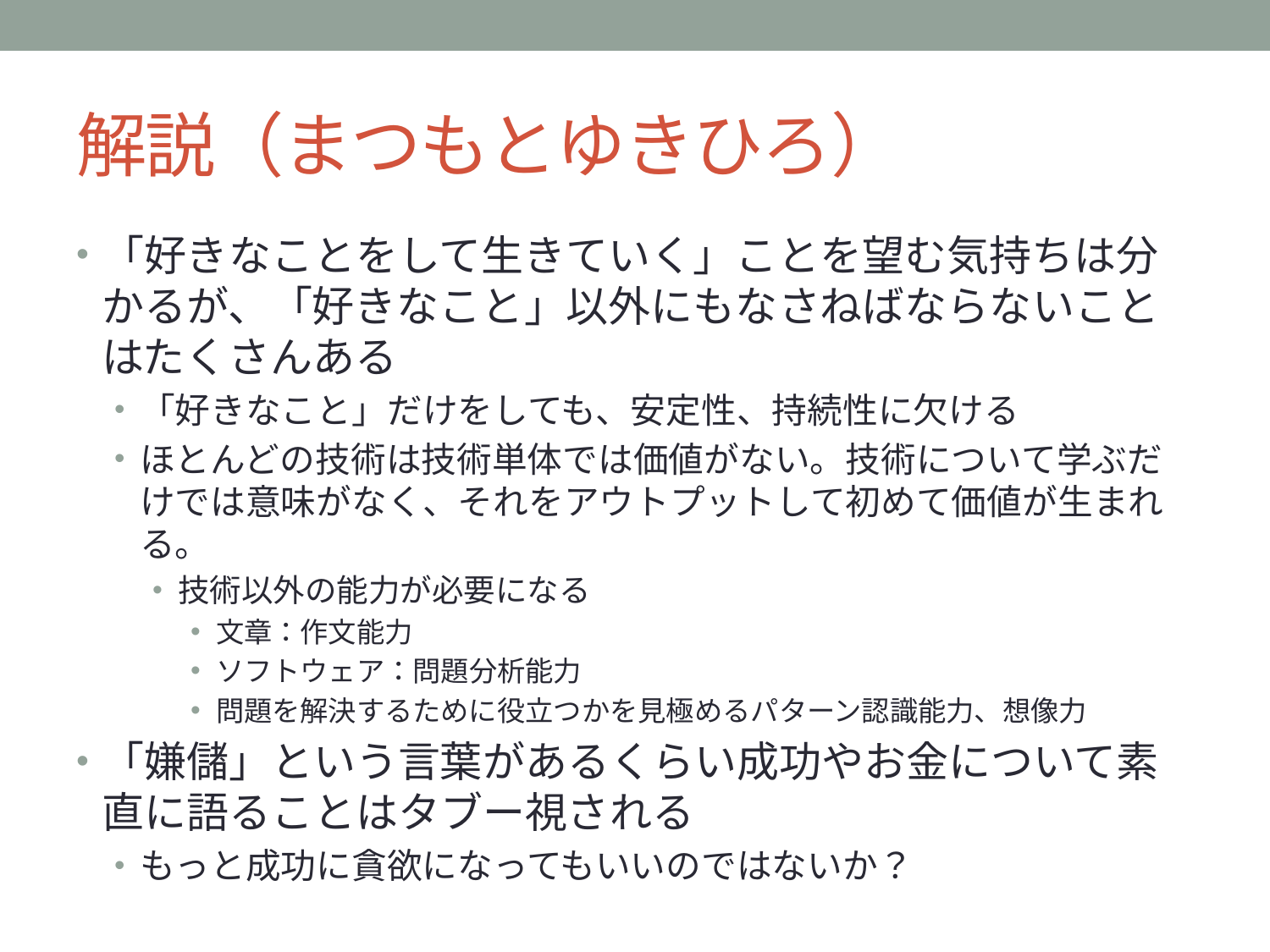

# 解説（まつもとゆきひろ）
「好きなことをして生きていく」ことを望む気持ちは分かるが、「好きなこと」以外にもなさねばならないことはたくさんある
「好きなこと」だけをしても、安定性、持続性に欠ける
ほとんどの技術は技術単体では価値がない。技術について学ぶだけでは意味がなく、それをアウトプットして初めて価値が生まれる。
技術以外の能力が必要になる
文章：作文能力
ソフトウェア：問題分析能力
問題を解決するために役立つかを見極めるパターン認識能力、想像力
「嫌儲」という言葉があるくらい成功やお金について素直に語ることはタブー視される
もっと成功に貪欲になってもいいのではないか？